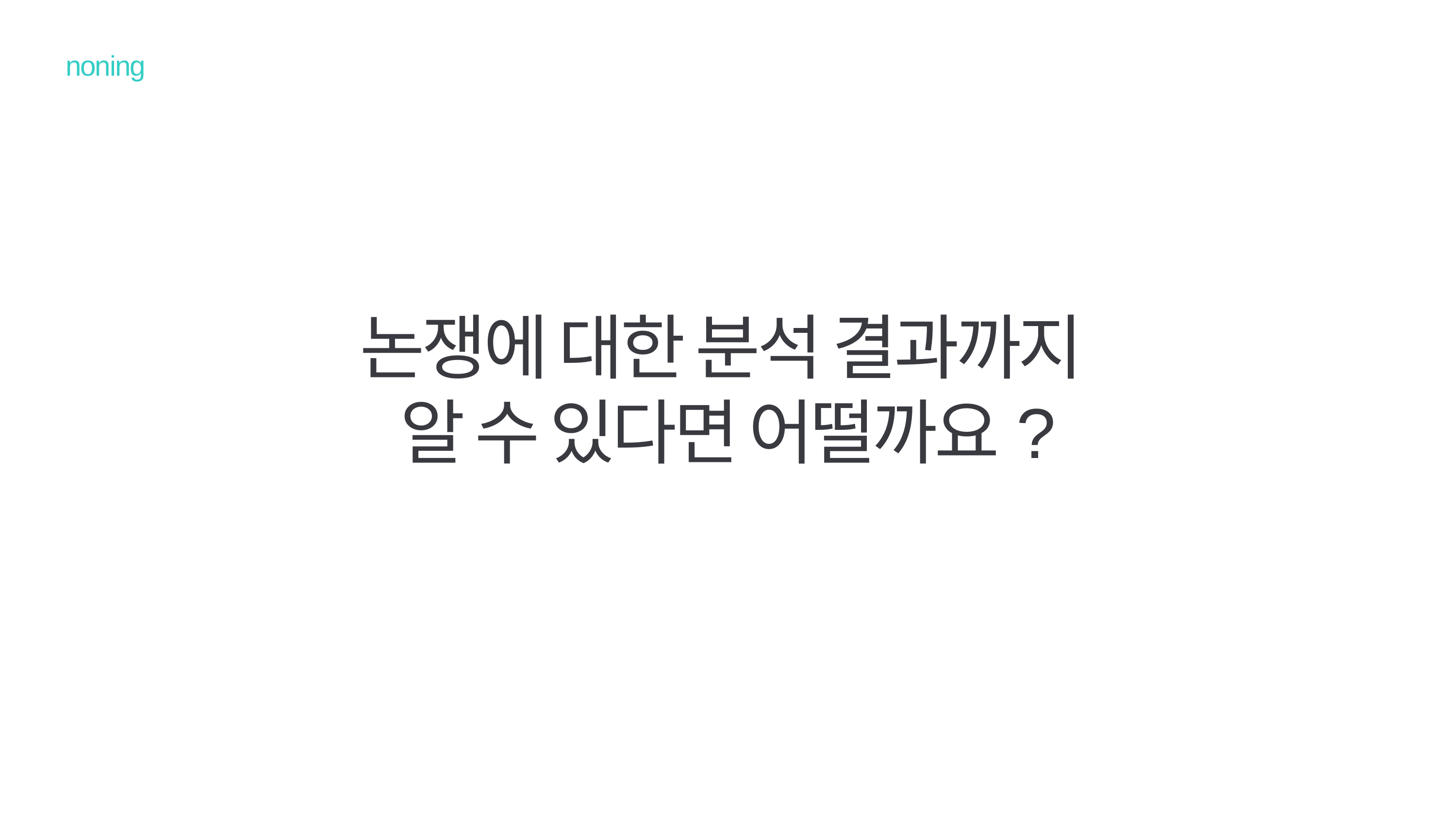

noning
논쟁에 대한 분석 결과까지
알 수 있다면 어떨까요?